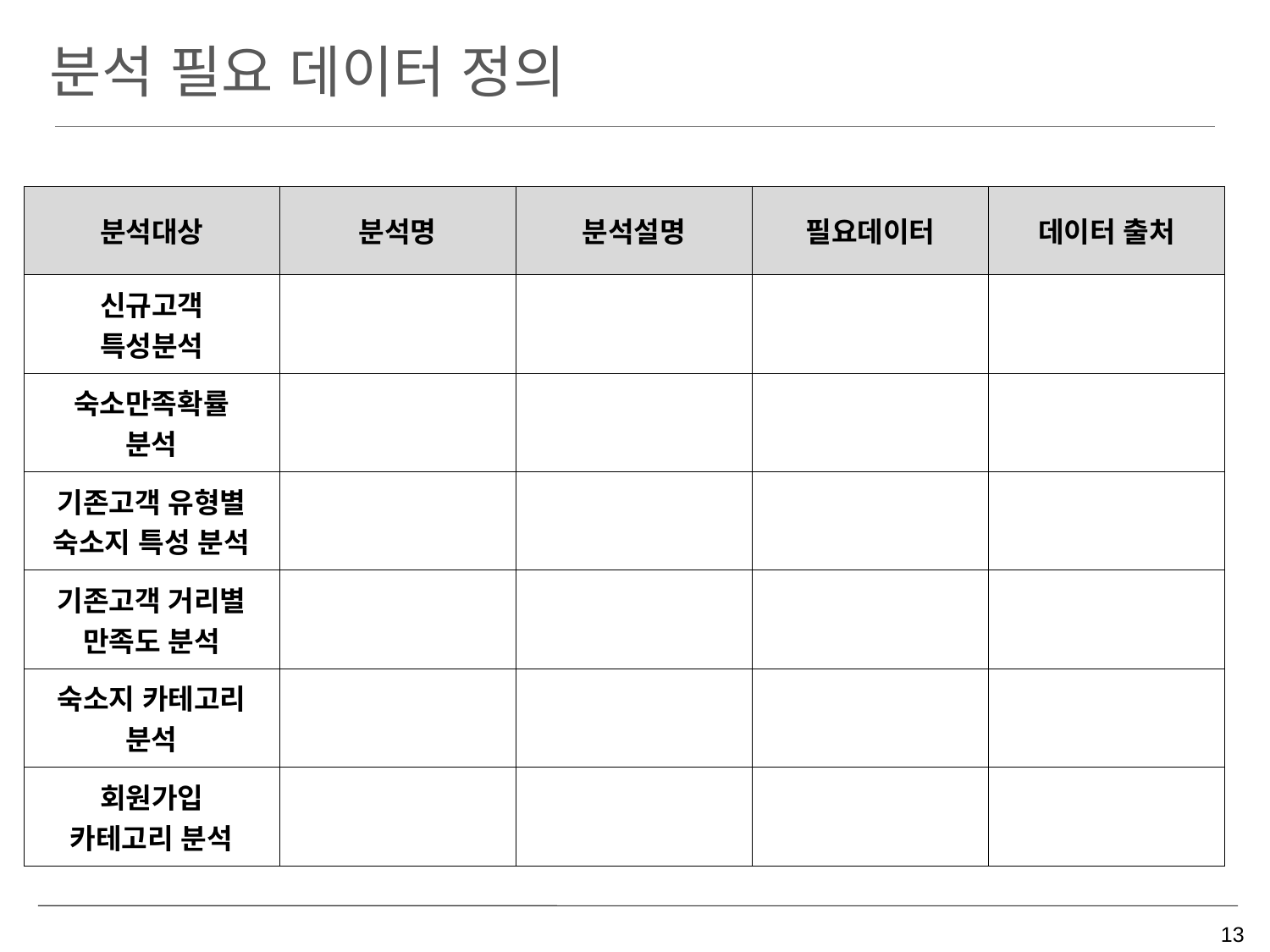

# 분석 필요 데이터 정의
| 분석대상 | 분석명 | 분석설명 | 필요데이터 | 데이터 출처 |
| --- | --- | --- | --- | --- |
| 신규고객 특성분석 |  |  |  |  |
| 숙소만족확률 분석 |  |  |  |  |
| 기존고객 유형별 숙소지 특성 분석 |  |  |  |  |
| 기존고객 거리별 만족도 분석 |  |  |  |  |
| 숙소지 카테고리 분석 |  |  |  |  |
| 회원가입 카테고리 분석 |  |  |  |  |